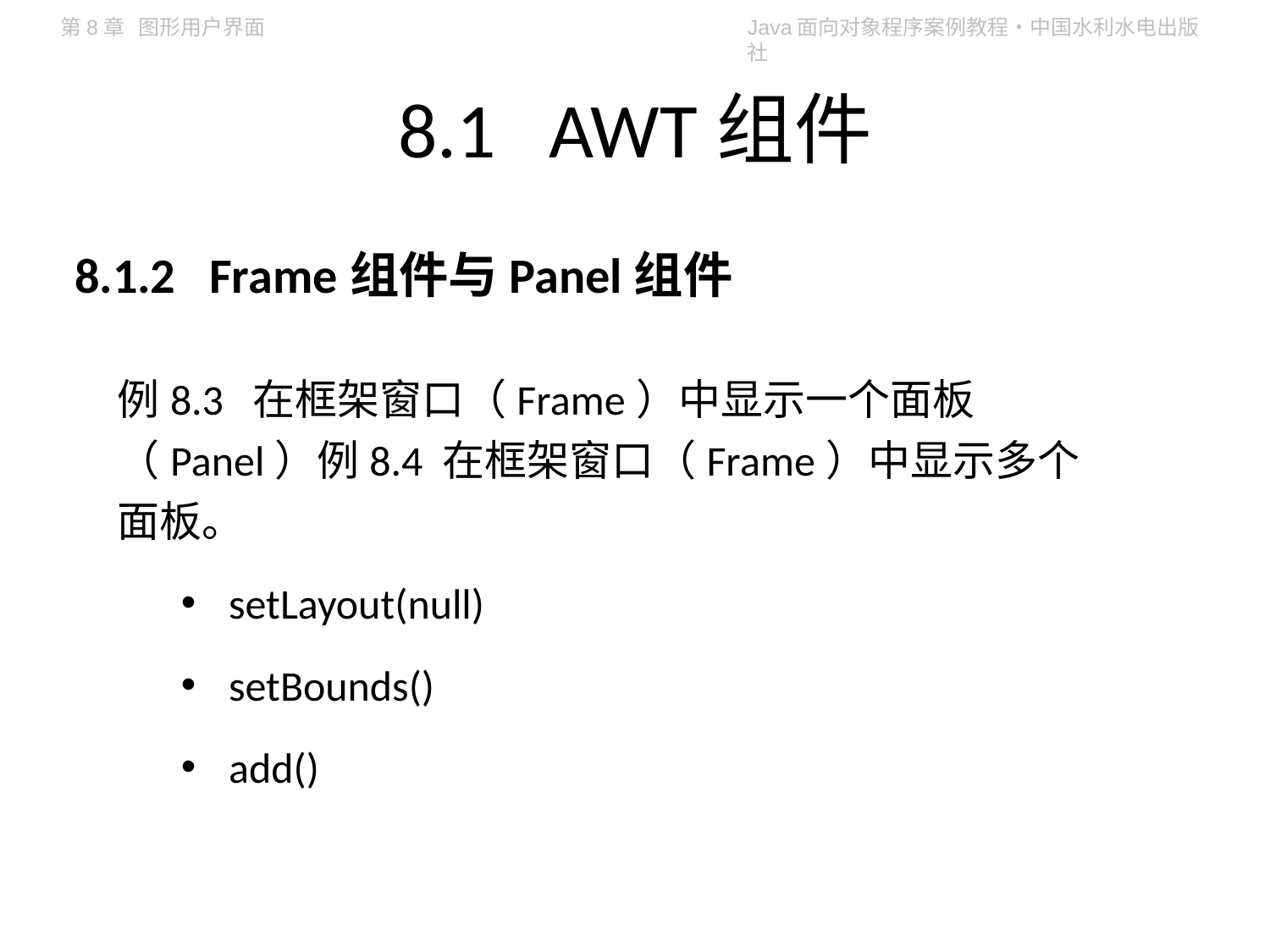

# 8.1   AWT组件
8.1.2   Frame组件与Panel组件
例8.3  在框架窗口（Frame）中显示一个面板（Panel）例8.4 在框架窗口（Frame）中显示多个面板。
setLayout(null)
setBounds()
add()